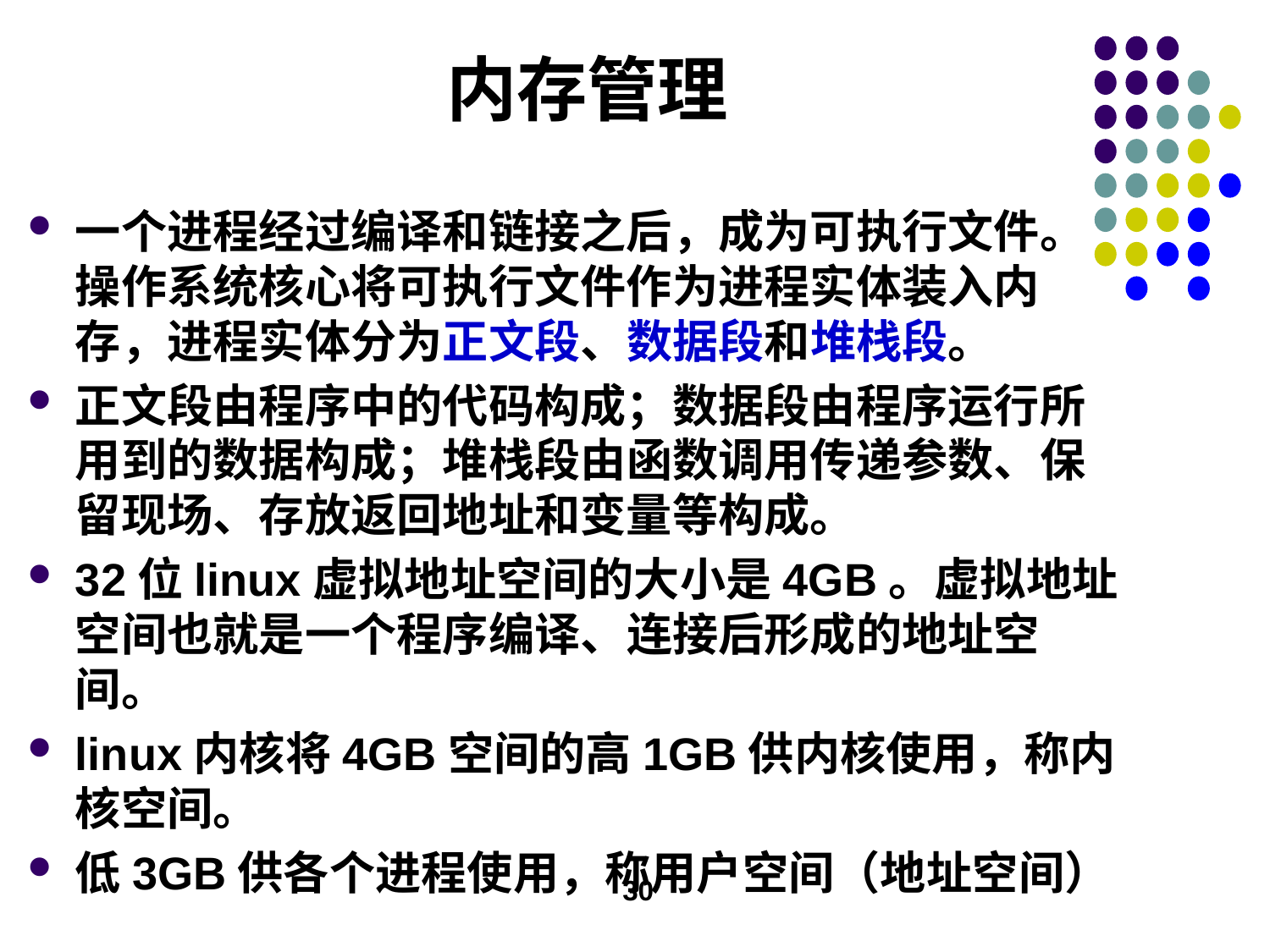

# 内存管理
一个进程经过编译和链接之后，成为可执行文件。操作系统核心将可执行文件作为进程实体装入内存，进程实体分为正文段、数据段和堆栈段。
正文段由程序中的代码构成；数据段由程序运行所用到的数据构成；堆栈段由函数调用传递参数、保留现场、存放返回地址和变量等构成。
32位linux虚拟地址空间的大小是4GB。虚拟地址空间也就是一个程序编译、连接后形成的地址空间。
linux内核将4GB空间的高1GB供内核使用，称内核空间。
低3GB供各个进程使用，称用户空间（地址空间）

30